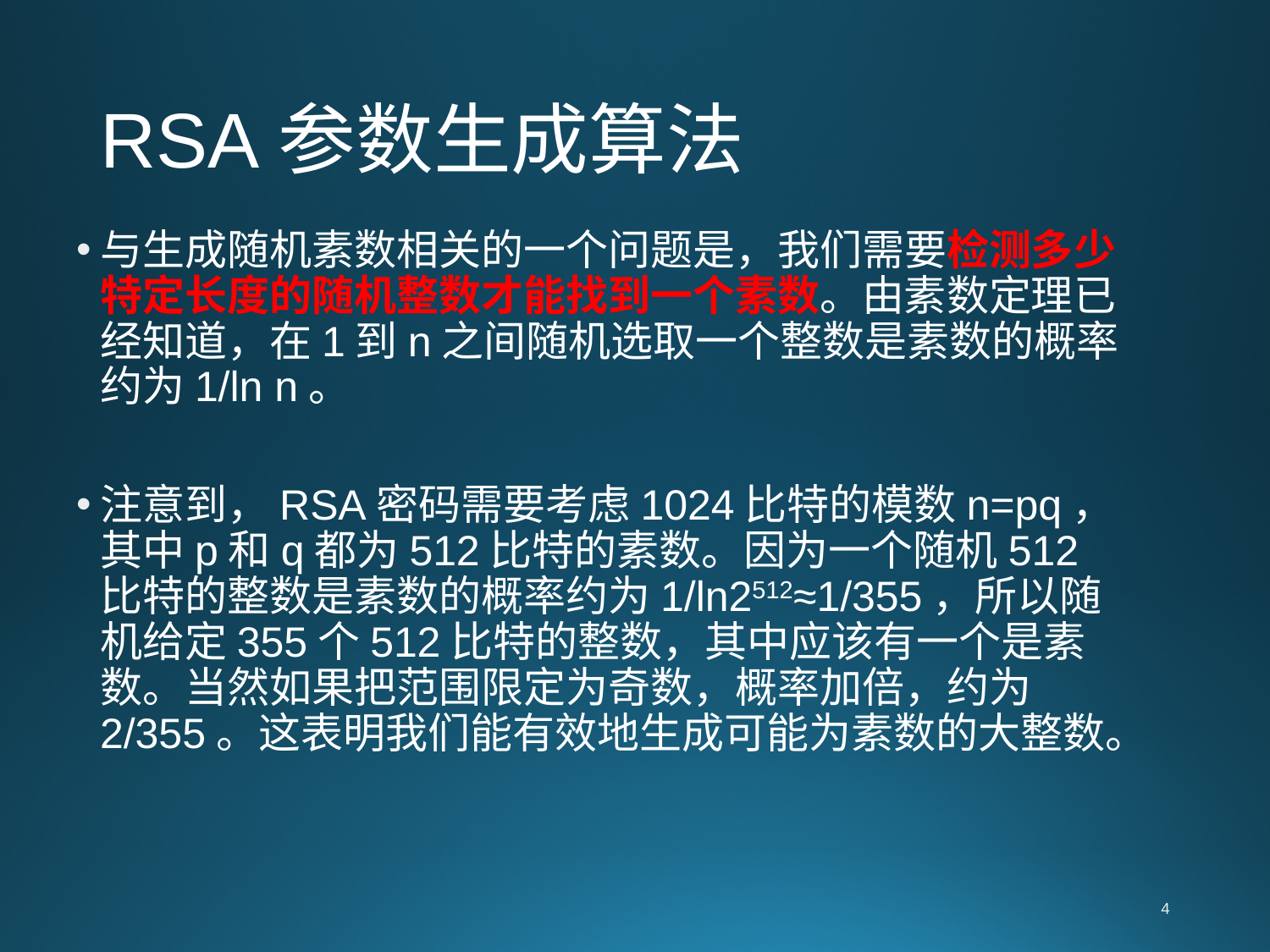

# RSA参数生成算法
与生成随机素数相关的一个问题是，我们需要检测多少特定长度的随机整数才能找到一个素数。由素数定理已经知道，在1到n之间随机选取一个整数是素数的概率约为1/ln n。

注意到，RSA密码需要考虑1024比特的模数n=pq，其中p和q都为512比特的素数。因为一个随机512比特的整数是素数的概率约为1/ln2512≈1/355，所以随机给定355个512比特的整数，其中应该有一个是素数。当然如果把范围限定为奇数，概率加倍，约为2/355。这表明我们能有效地生成可能为素数的大整数。
4